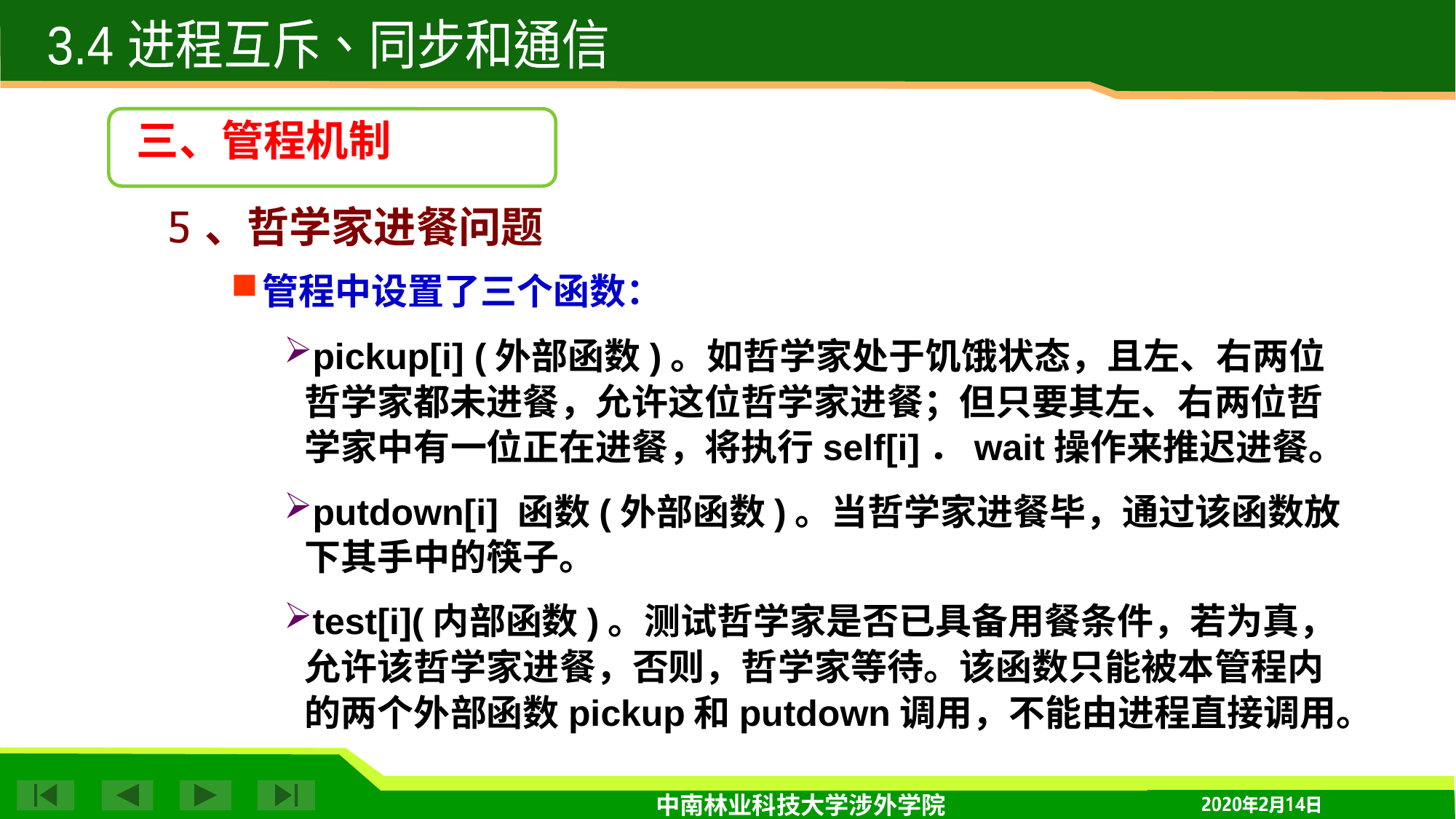

3.4 进程互斥、同步和通信
三、管程机制

5、哲学家进餐问题
管程中设置了三个函数：
pickup[i] (外部函数)。如哲学家处于饥饿状态，且左、右两位哲学家都未进餐，允许这位哲学家进餐；但只要其左、右两位哲学家中有一位正在进餐，将执行self[i]．wait操作来推迟进餐。
putdown[i] 函数(外部函数)。当哲学家进餐毕，通过该函数放下其手中的筷子。
test[i](内部函数)。测试哲学家是否已具备用餐条件，若为真，允许该哲学家进餐，否则，哲学家等待。该函数只能被本管程内的两个外部函数pickup和putdown调用，不能由进程直接调用。